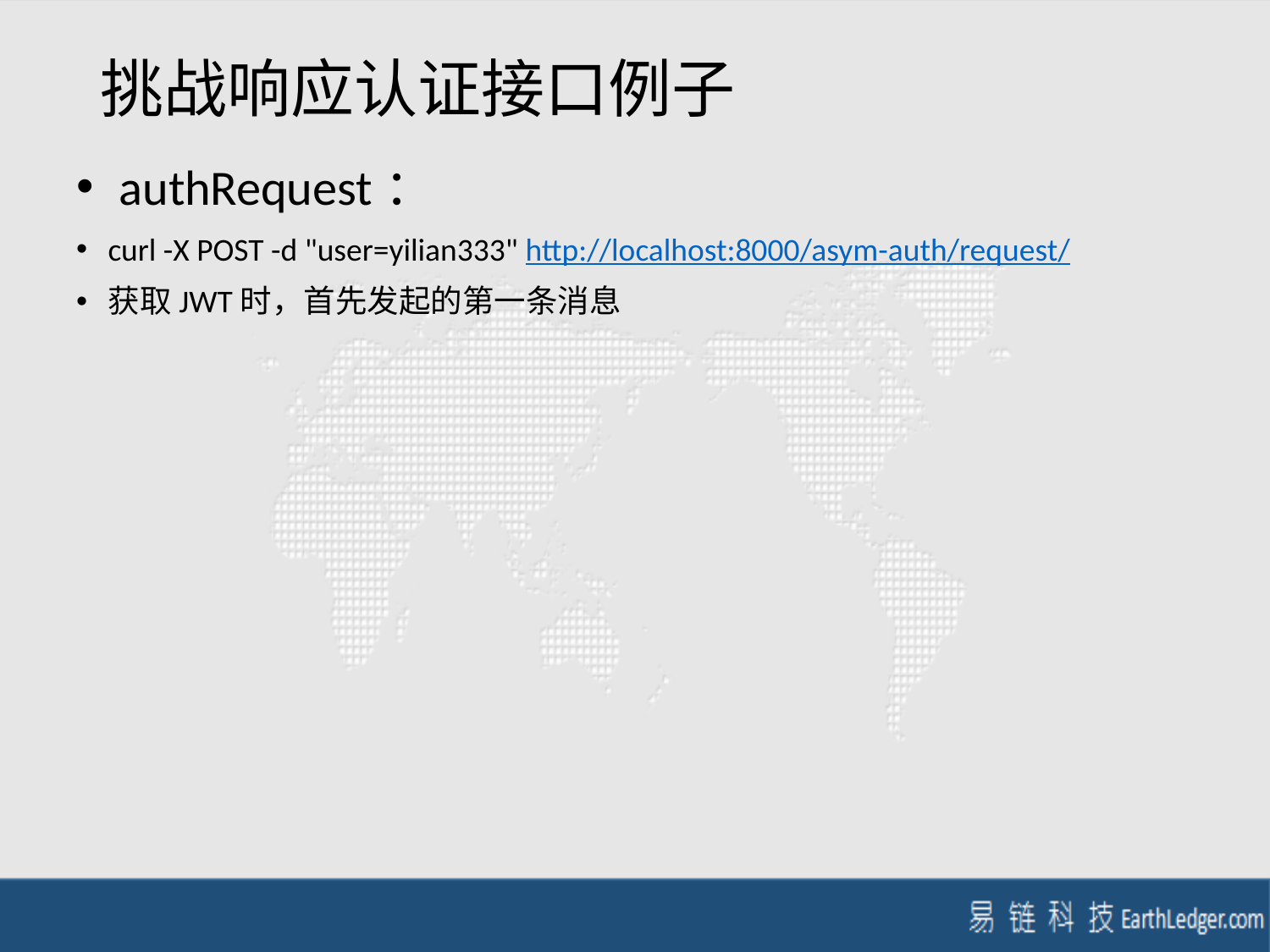

# 挑战响应认证接口例子
 authRequest：
curl -X POST -d "user=yilian333" http://localhost:8000/asym-auth/request/
获取JWT时，首先发起的第一条消息